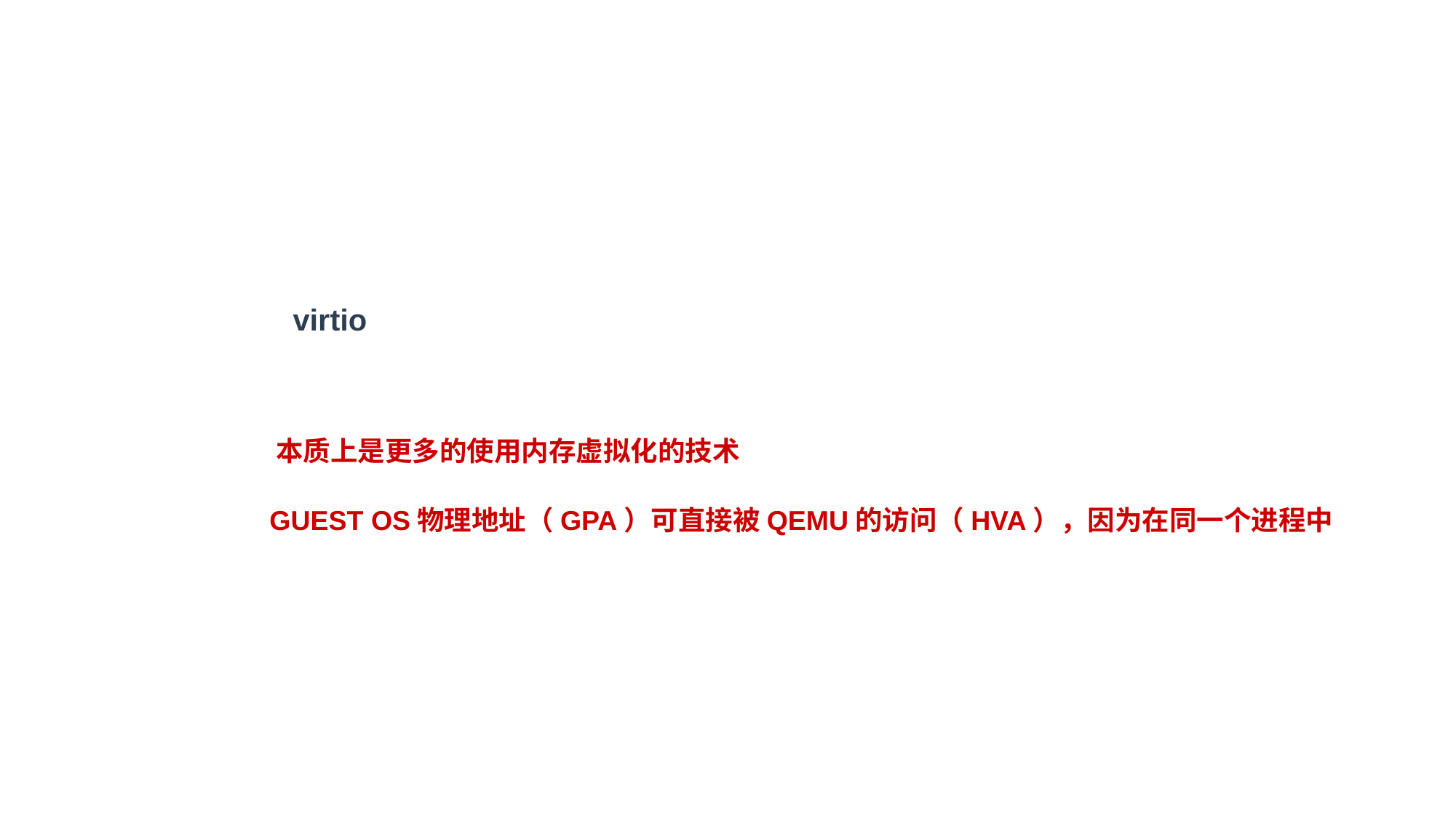

virtio

本质上是更多的使用内存虚拟化的技术
GUEST OS物理地址（GPA）可直接被QEMU的访问（HVA），因为在同一个进程中